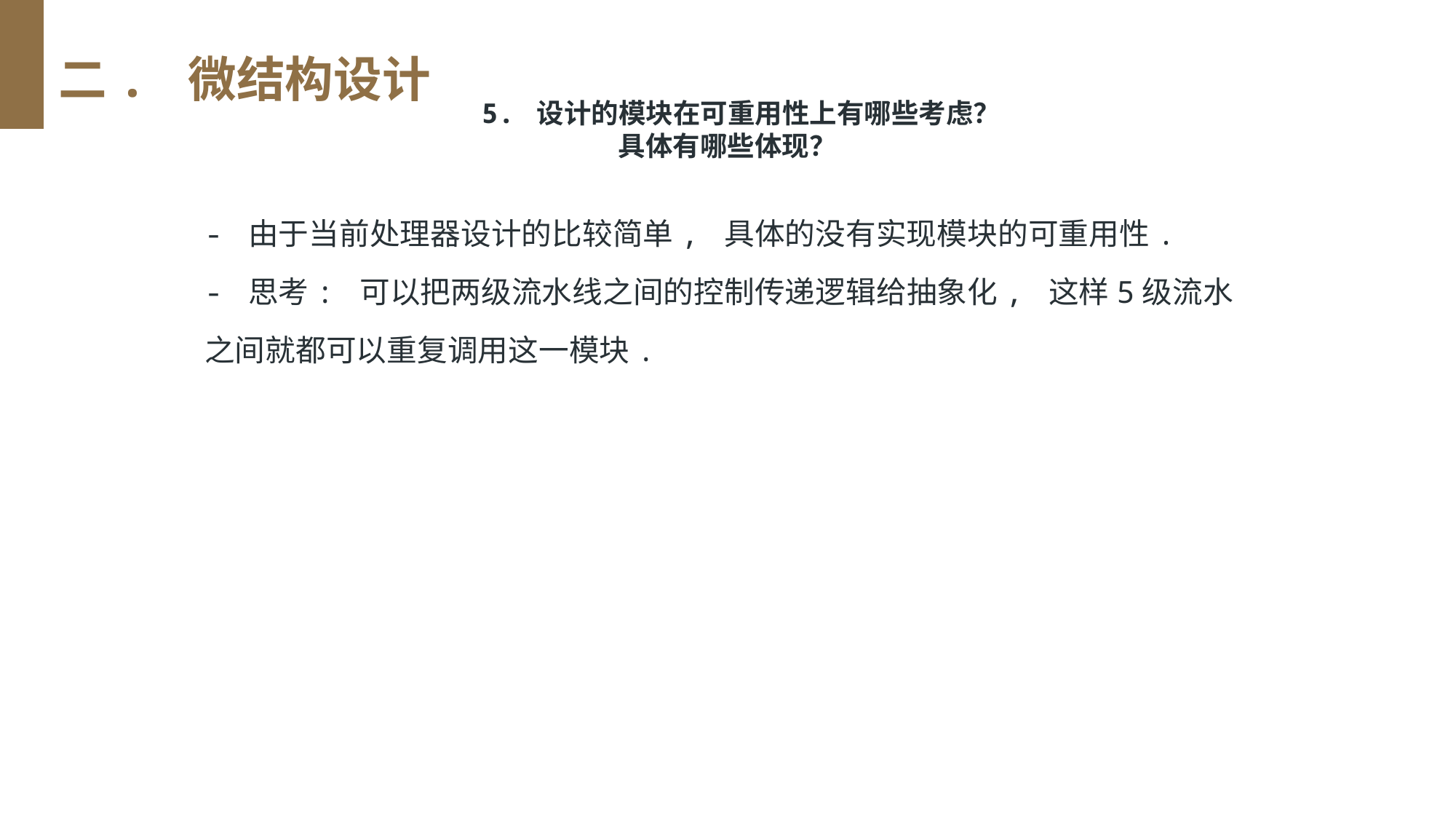

二. 微结构设计
5. 设计的模块在可重用性上有哪些考虑？具体有哪些体现？
- 由于当前处理器设计的比较简单, 具体的没有实现模块的可重用性.
- 思考: 可以把两级流水线之间的控制传递逻辑给抽象化, 这样5级流水之间就都可以重复调用这一模块.

8